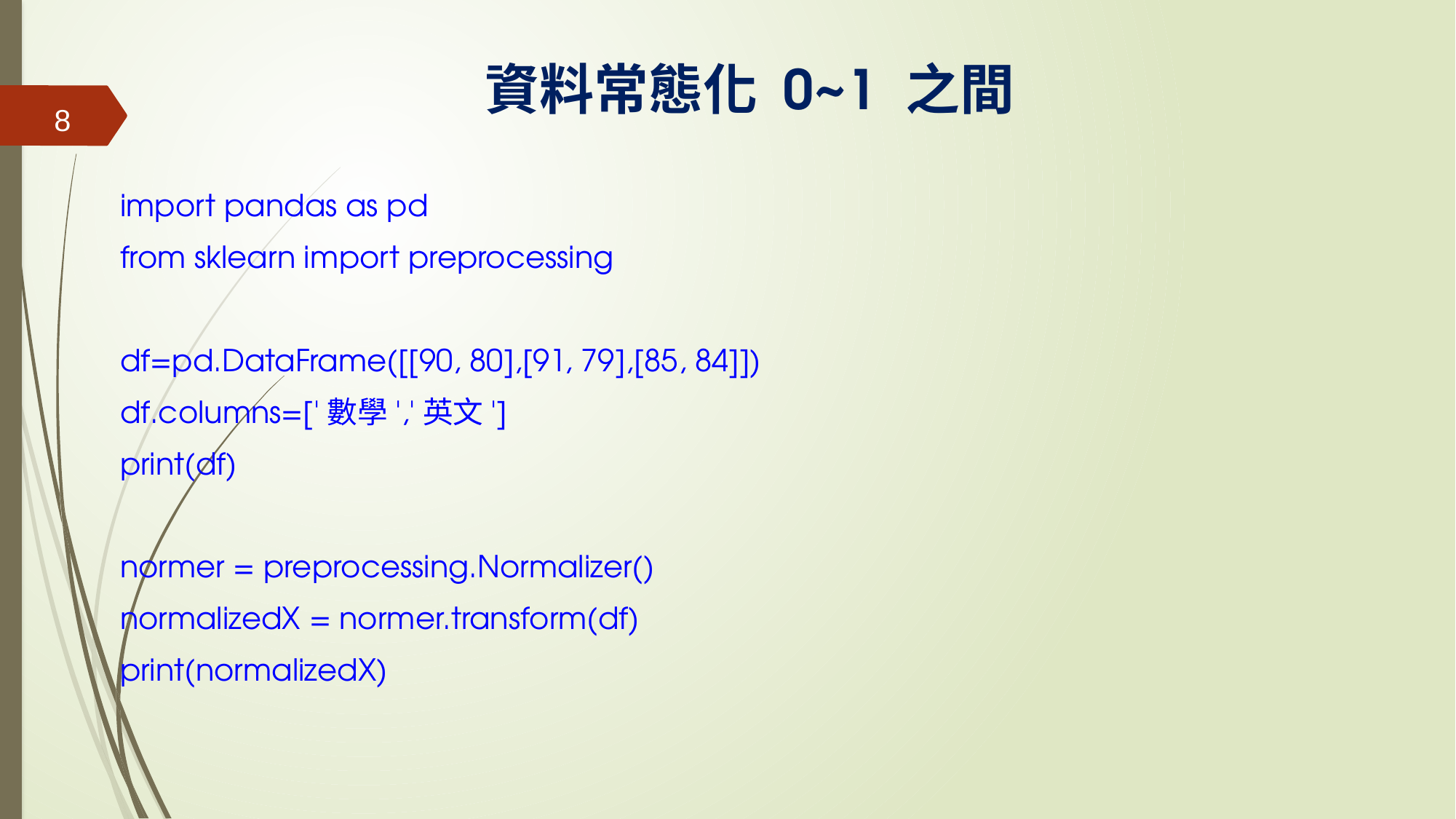

# 資料常態化 0~1 之間
8
import pandas as pd
from sklearn import preprocessing

df=pd.DataFrame([[90, 80],[91, 79],[85, 84]])
df.columns=['數學','英文']
print(df)

normer = preprocessing.Normalizer()
normalizedX = normer.transform(df)
print(normalizedX)